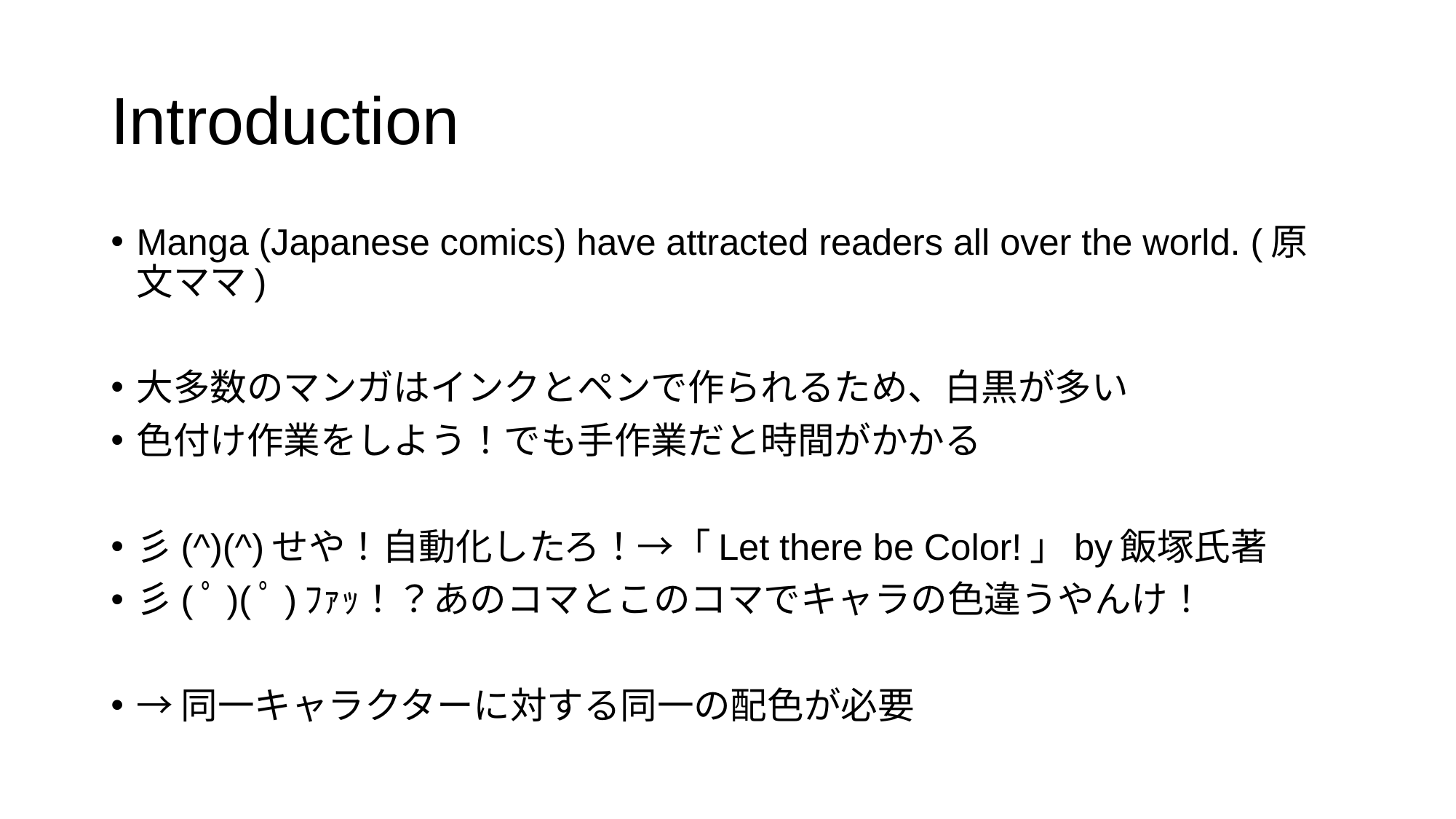

# Introduction
Manga (Japanese comics) have attracted readers all over the world. (原文ママ)

大多数のマンガはインクとペンで作られるため、白黒が多い
色付け作業をしよう！でも手作業だと時間がかかる

彡(^)(^)せや！自動化したろ！→「Let there be Color!」by飯塚氏著
彡(ﾟ)(ﾟ)ﾌｧｯ！？あのコマとこのコマでキャラの色違うやんけ！

→同一キャラクターに対する同一の配色が必要